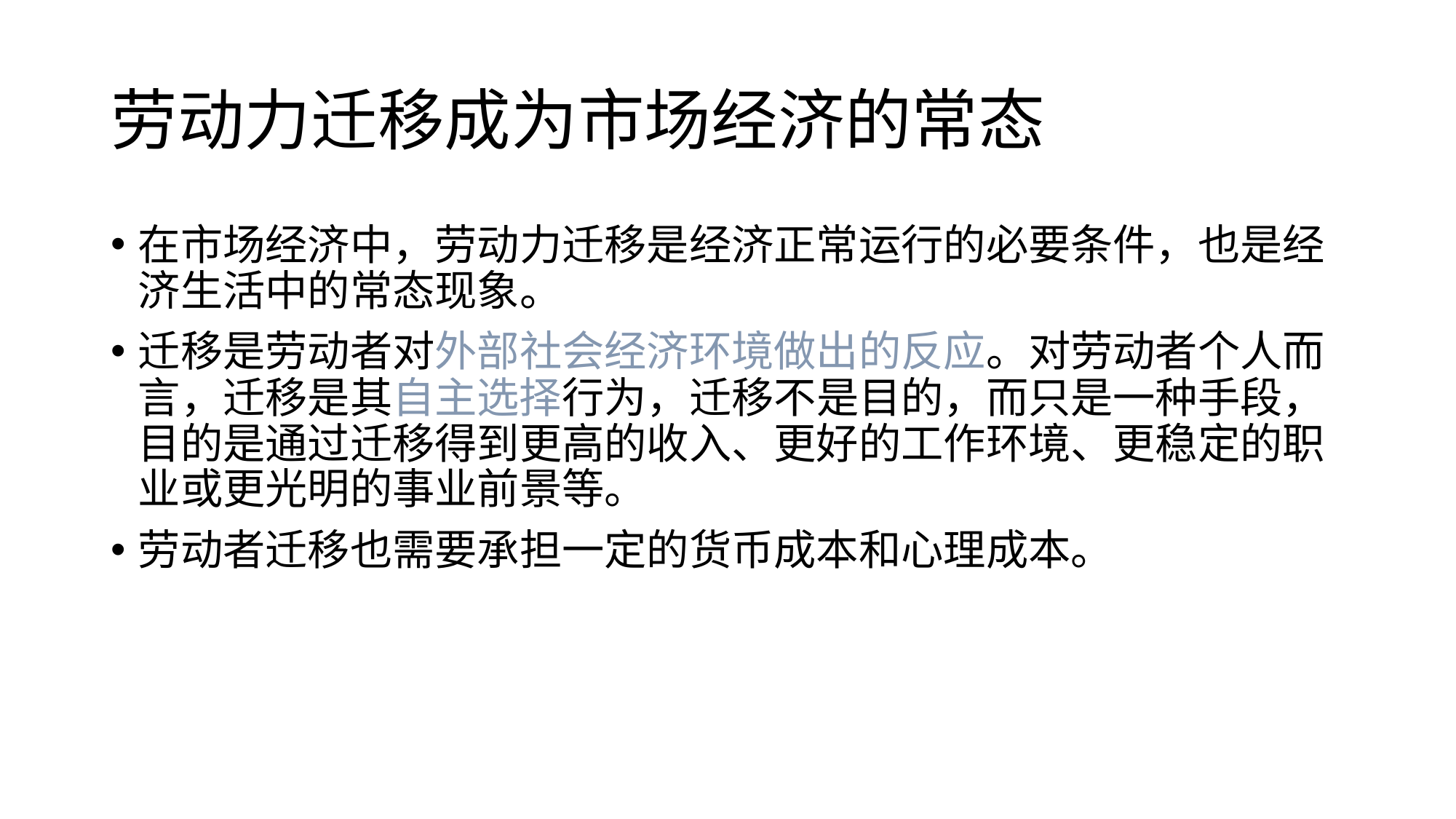

# 劳动力迁移成为市场经济的常态
在市场经济中，劳动力迁移是经济正常运行的必要条件，也是经济生活中的常态现象。
迁移是劳动者对外部社会经济环境做出的反应。对劳动者个人而言，迁移是其自主选择行为，迁移不是目的，而只是一种手段，目的是通过迁移得到更高的收入、更好的工作环境、更稳定的职业或更光明的事业前景等。
劳动者迁移也需要承担一定的货币成本和心理成本。